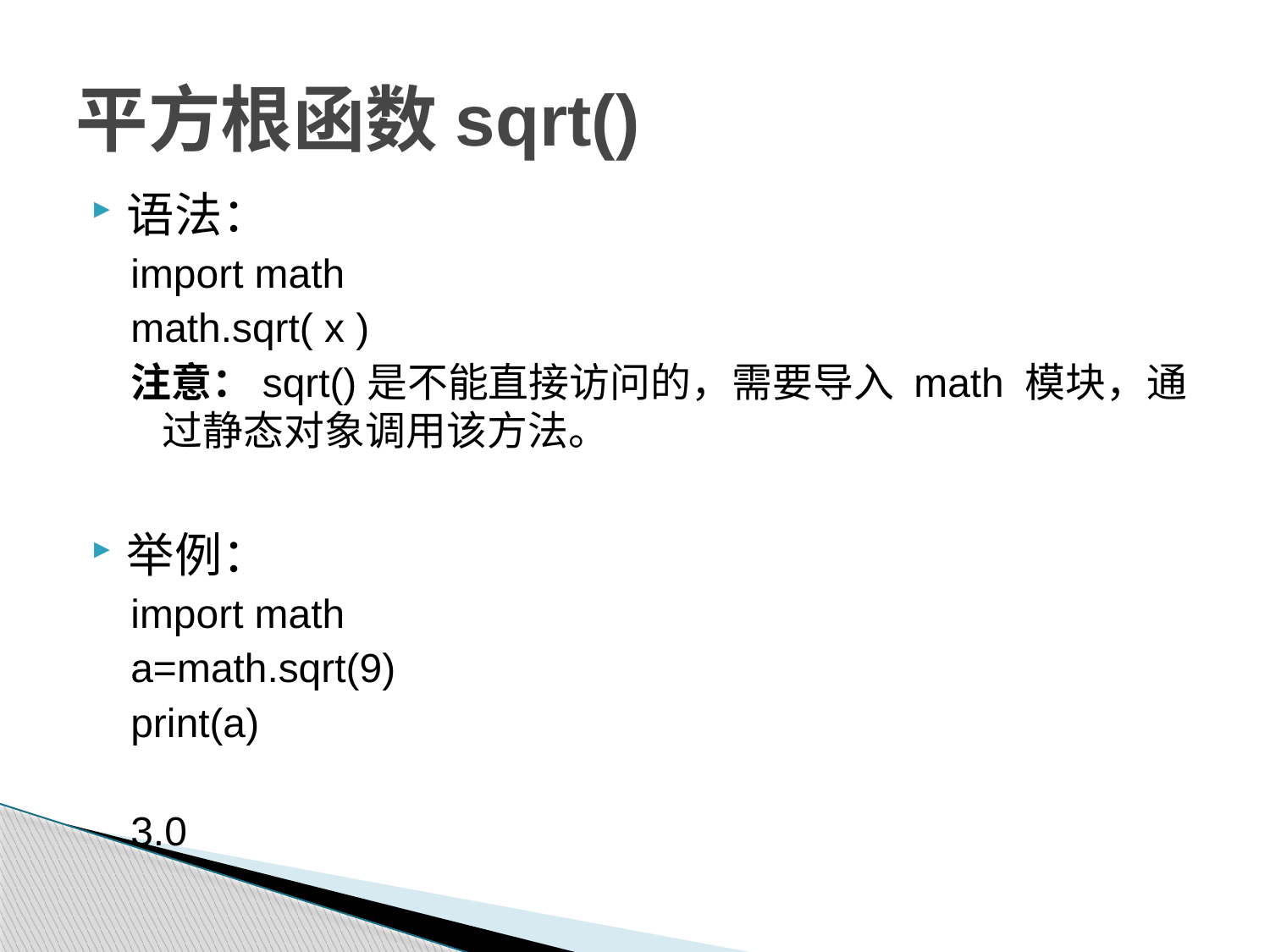

# 平方根函数sqrt()
语法：
import math
math.sqrt( x )
注意：sqrt()是不能直接访问的，需要导入 math 模块，通过静态对象调用该方法。

举例：
import math
a=math.sqrt(9)
print(a)

3.0